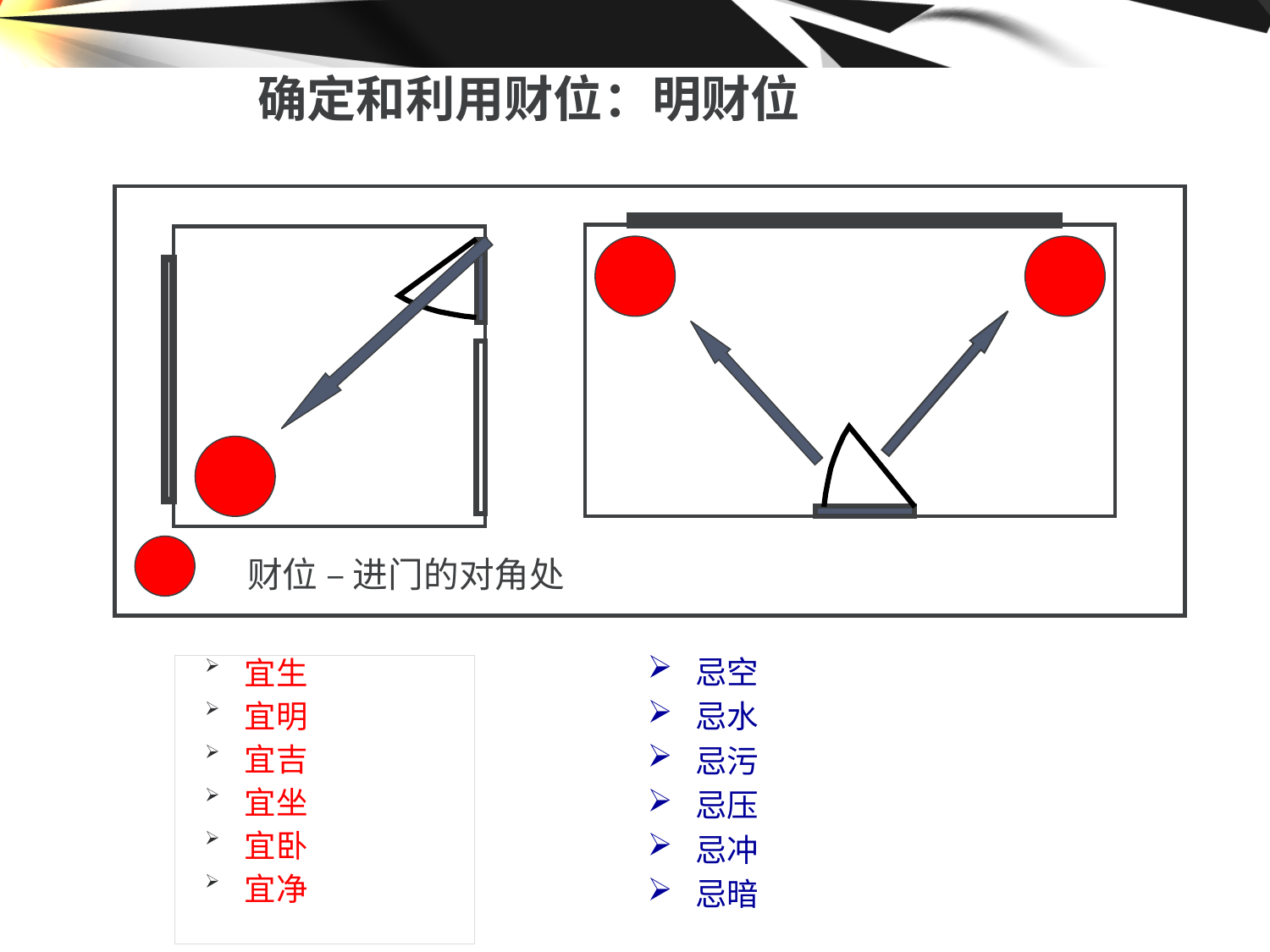

# 确定和利用财位：明财位

财位 – 进门的对角处
忌空
忌水
忌污
忌压
忌冲
忌暗
宜生
宜明
宜吉
宜坐
宜卧
宜净